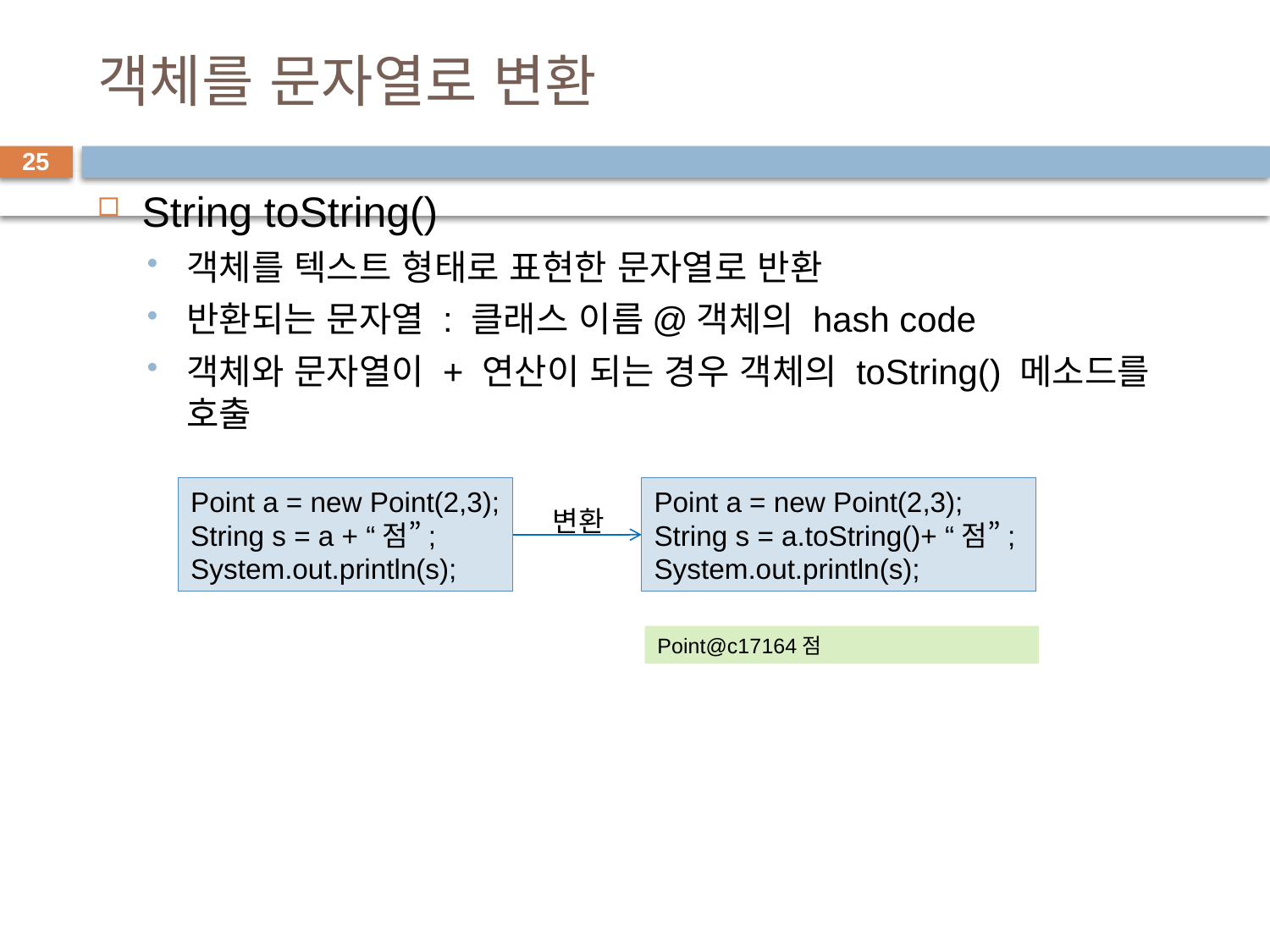

# 객체를 문자열로 변환
25
String toString()
객체를 텍스트 형태로 표현한 문자열로 반환
반환되는 문자열 : 클래스 이름@객체의 hash code
객체와 문자열이 + 연산이 되는 경우 객체의 toString() 메소드를 호출

Point a = new Point(2,3);
String s = a + “점”;
System.out.println(s);
Point a = new Point(2,3);
String s = a.toString()+ “점”;
System.out.println(s);
변환
Point@c17164점